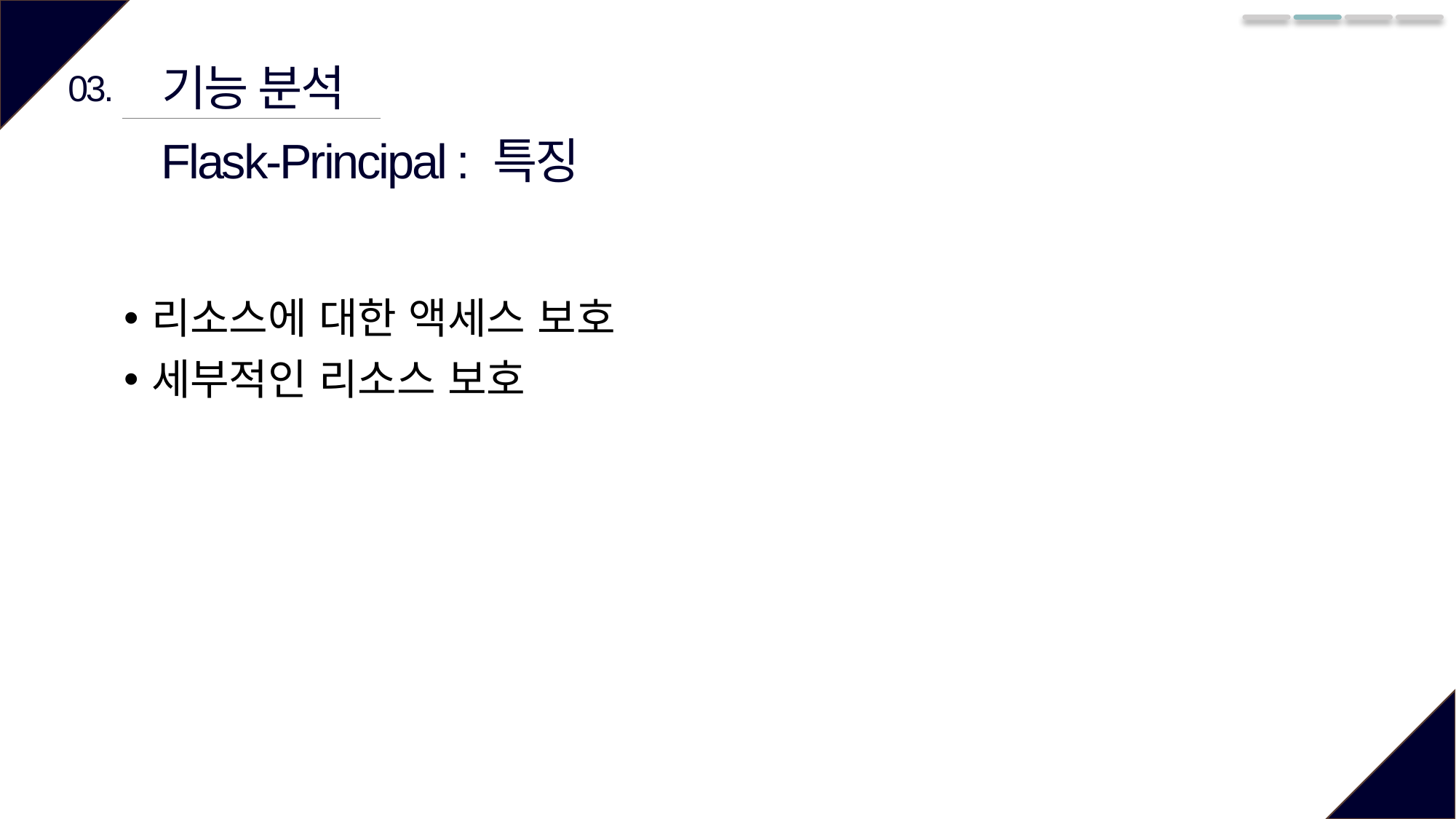

기능 분석
03.
Flask-Principal : 특징
리소스에 대한 액세스 보호
세부적인 리소스 보호